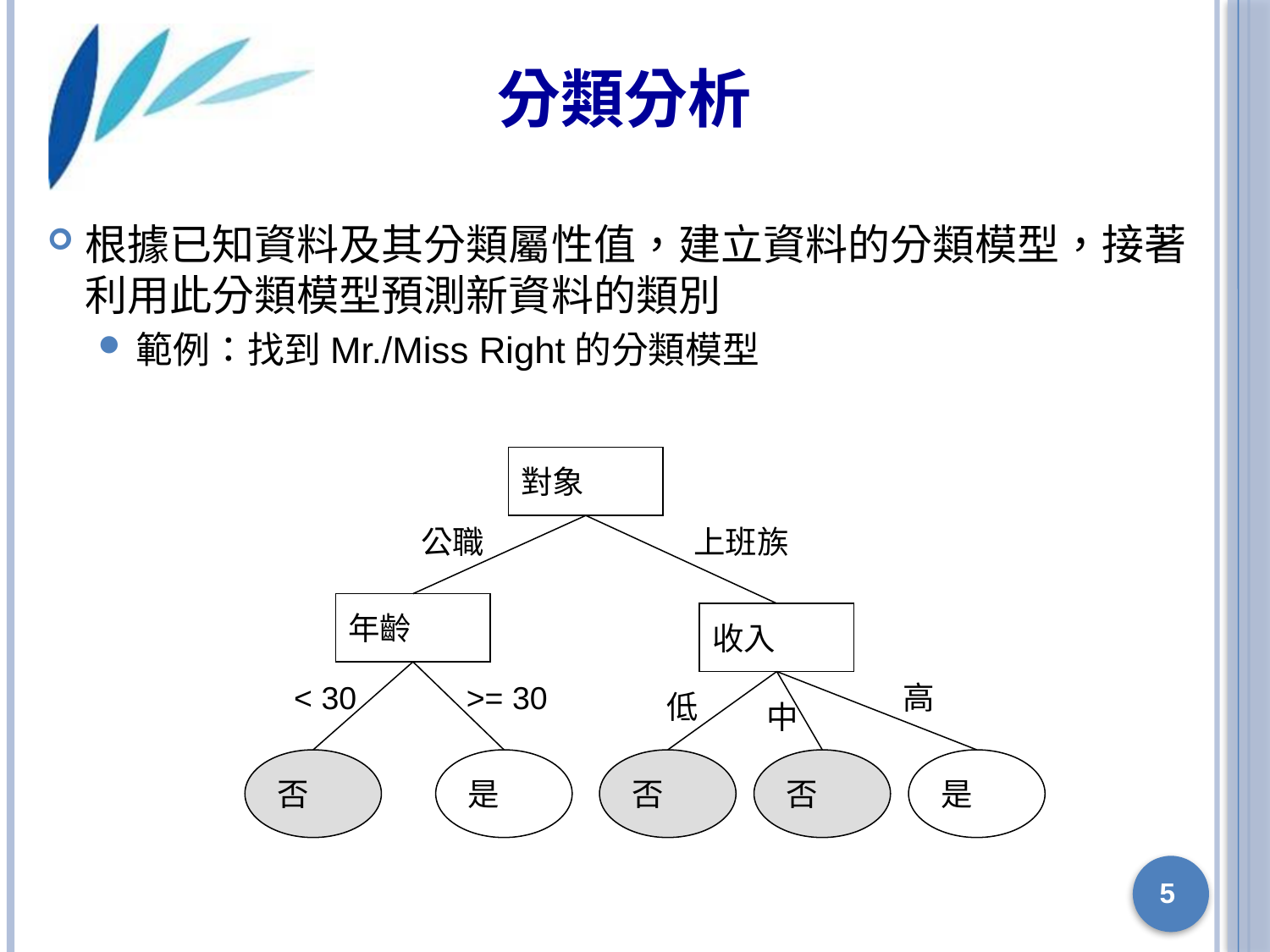

# 分類分析
根據已知資料及其分類屬性值，建立資料的分類模型，接著利用此分類模型預測新資料的類別
範例：找到Mr./Miss Right的分類模型

對象
公職
上班族
年齡
收入
< 30
>= 30
高
低
中
否
是
否
否
是
5